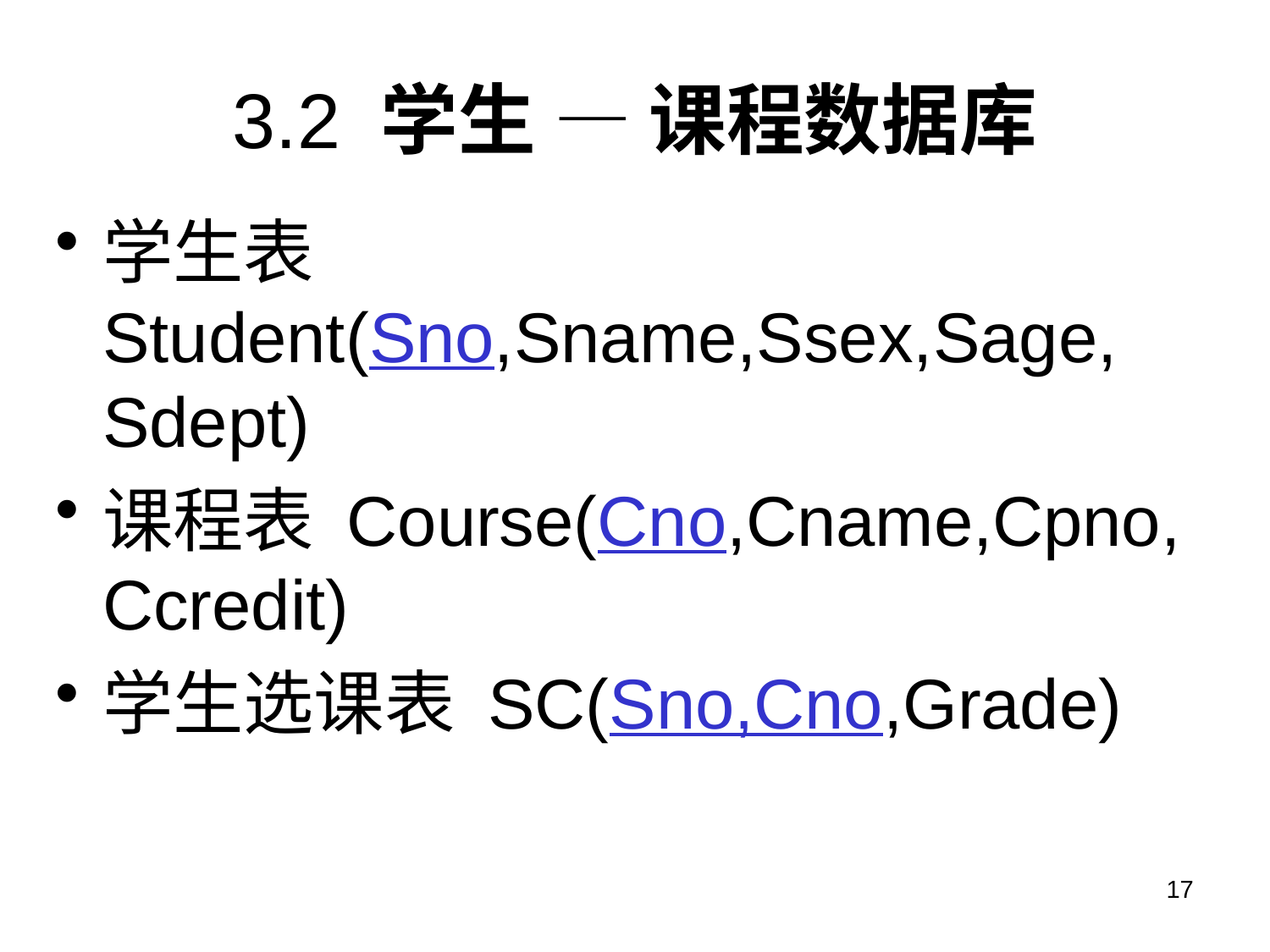

# 3.2 学生 — 课程数据库
学生表 Student(Sno,Sname,Ssex,Sage, Sdept)
课程表 Course(Cno,Cname,Cpno, Ccredit)
学生选课表 SC(Sno,Cno,Grade)

17